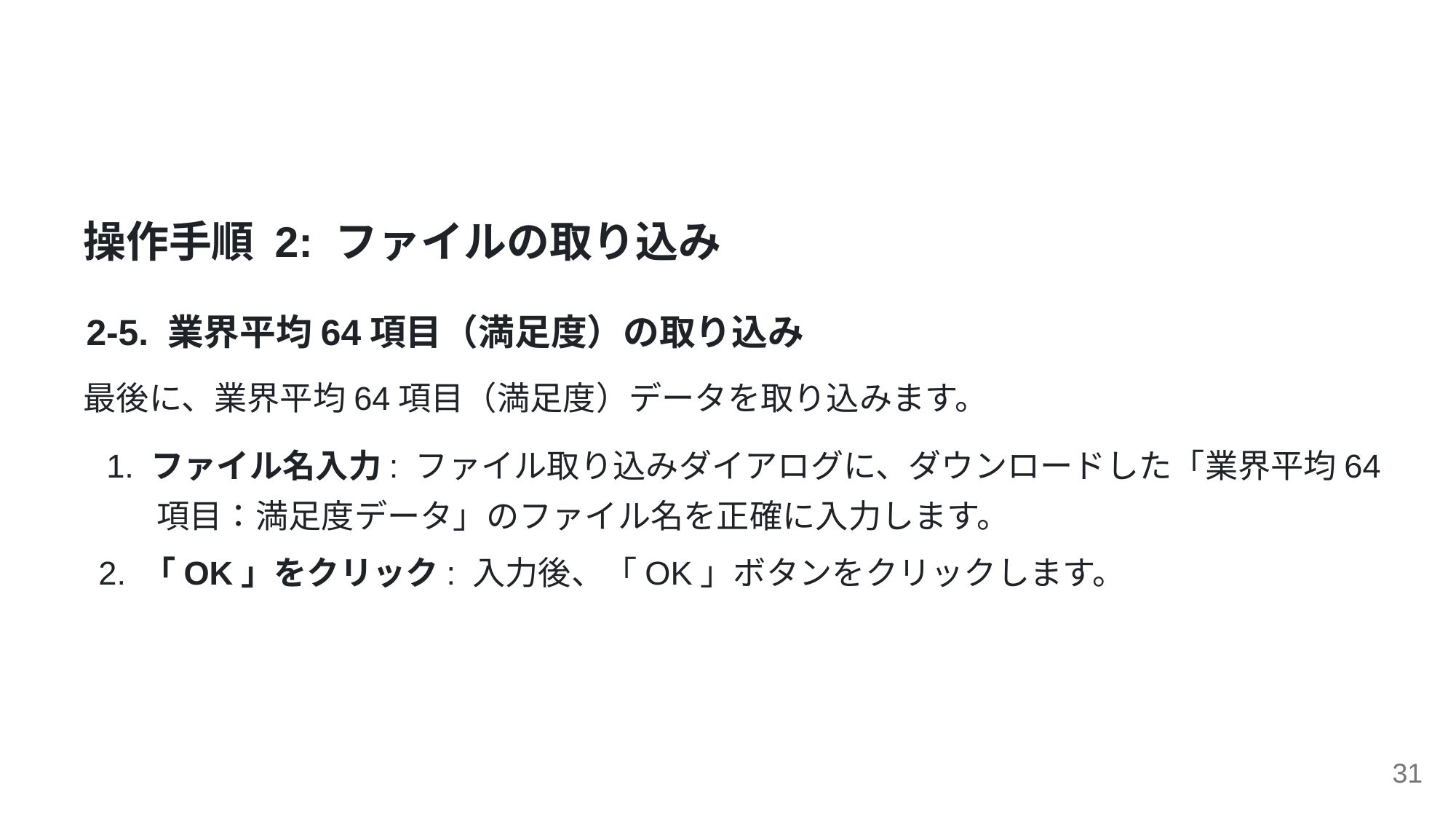

操作⼿順 2: ファイルの取り込み
2-5. 業界平均64項⽬（満⾜度）の取り込み
最後に、業界平均64項⽬（満⾜度）データを取り込みます。
1. ファイル名⼊⼒: ファイル取り込みダイアログに、ダウンロードした「業界平均64
項⽬：満⾜度データ」のファイル名を正確に⼊⼒します。
2. 「OK」をクリック: ⼊⼒後、「OK」ボタンをクリックします。
31